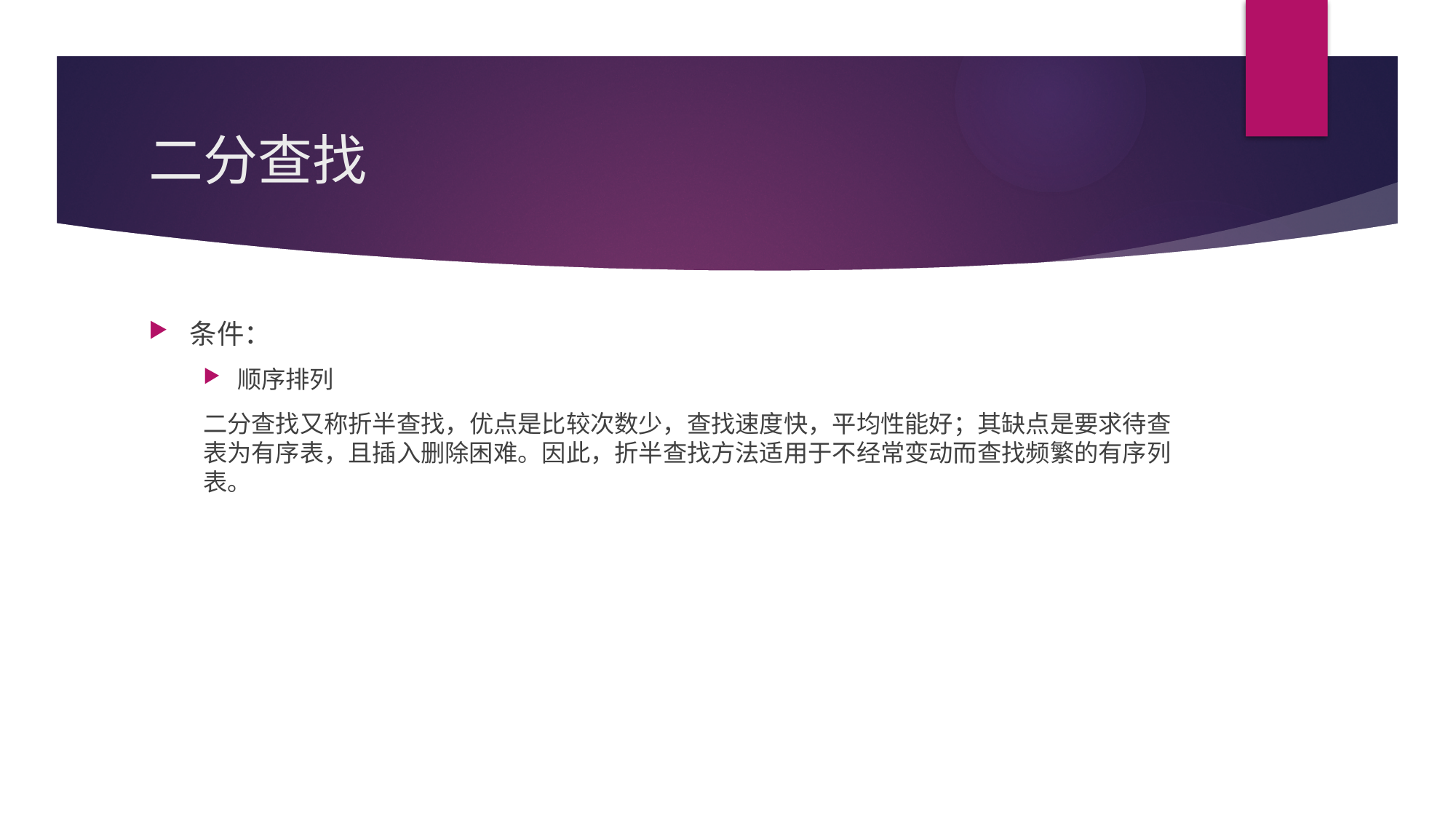

# 二分查找
条件：
顺序排列
二分查找又称折半查找，优点是比较次数少，查找速度快，平均性能好；其缺点是要求待查表为有序表，且插入删除困难。因此，折半查找方法适用于不经常变动而查找频繁的有序列表。